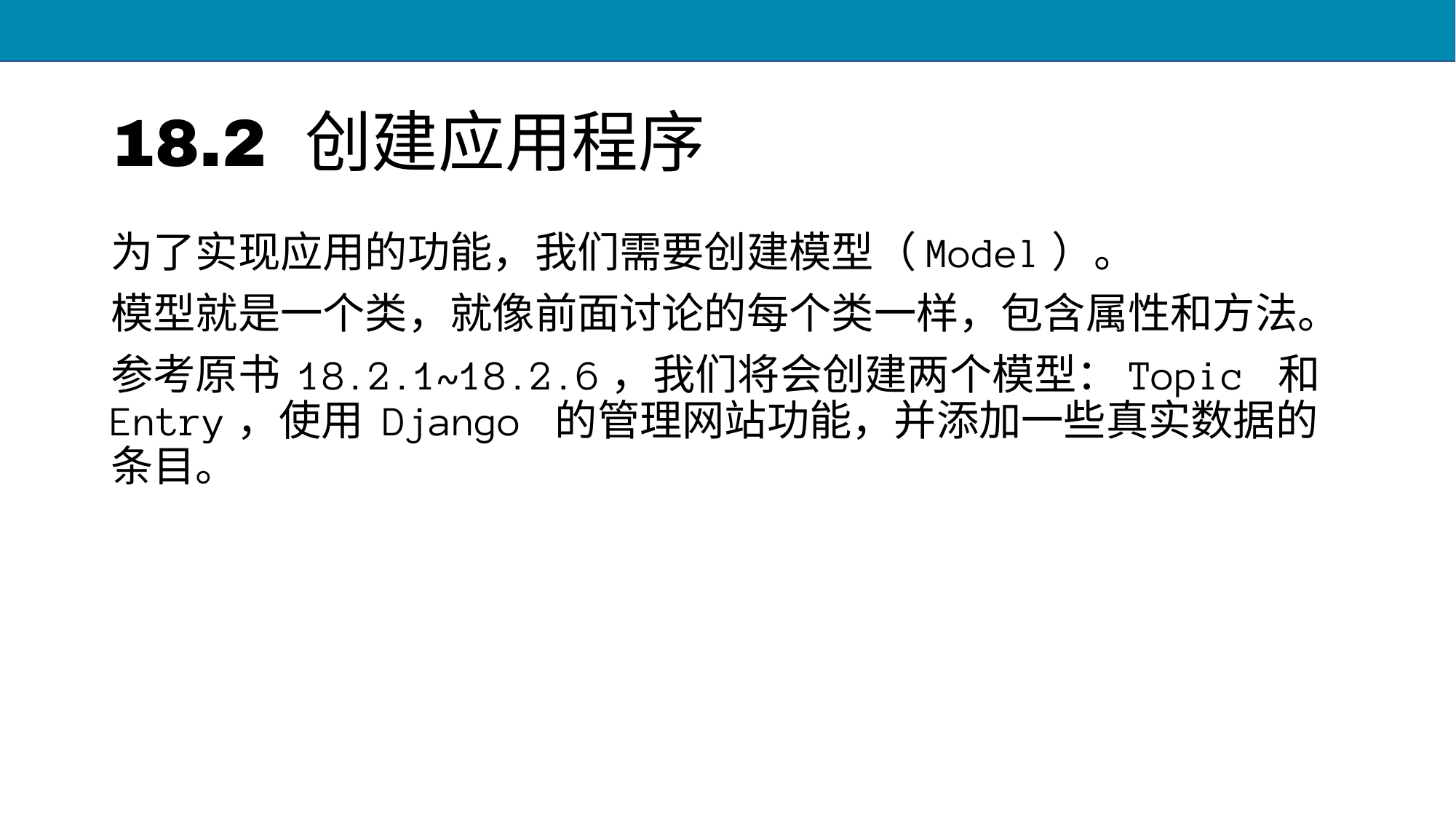

# 18.2 创建应用程序
为了实现应用的功能，我们需要创建模型（Model）。
模型就是一个类，就像前面讨论的每个类一样，包含属性和方法。
参考原书 18.2.1~18.2.6，我们将会创建两个模型：Topic 和Entry，使用 Django 的管理网站功能，并添加一些真实数据的条目。